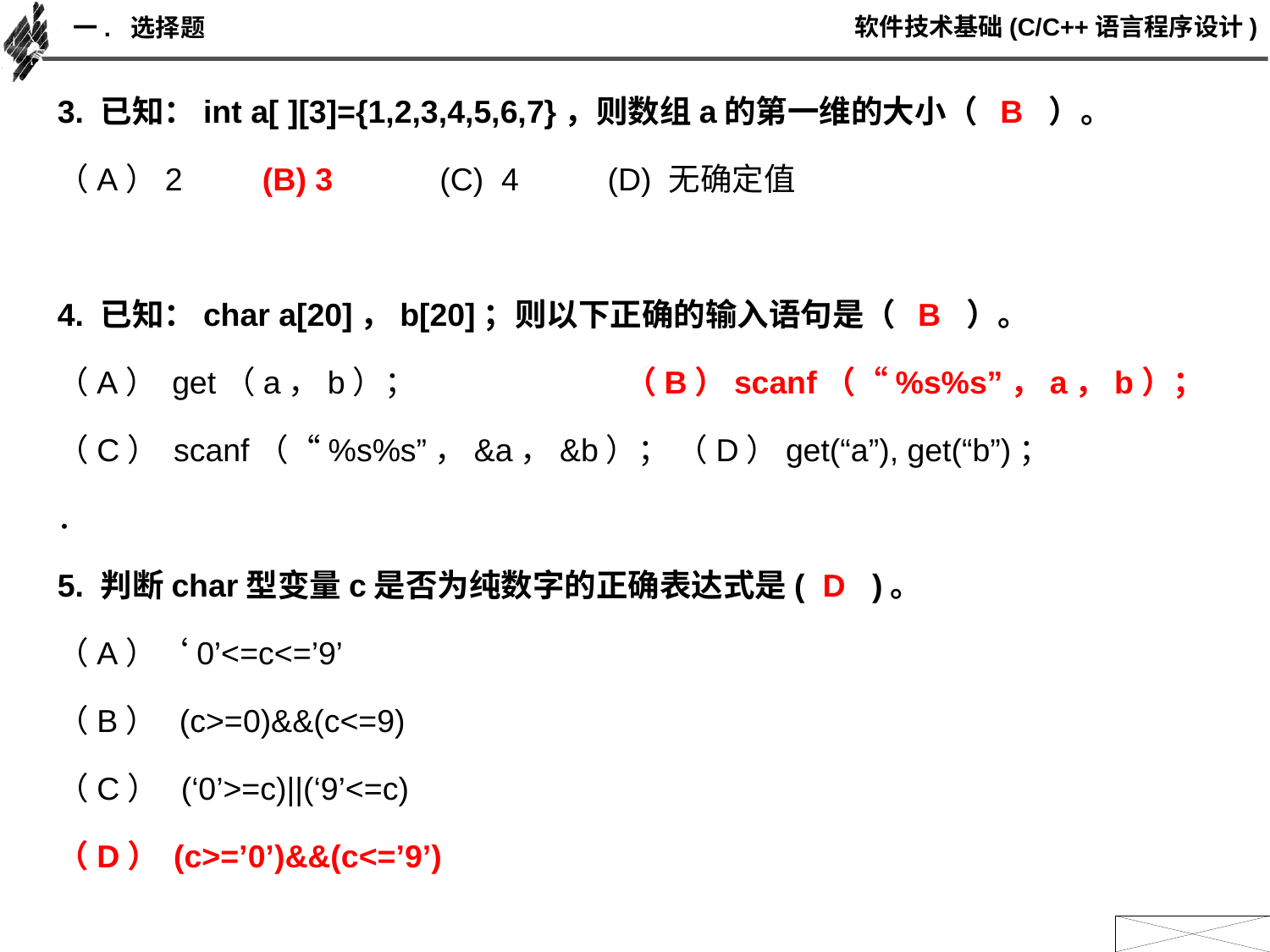

一.  选择题
3. 已知：int a[ ][3]={1,2,3,4,5,6,7}，则数组a的第一维的大小（  B  ）。
（A）2         (B) 3            (C)  4          (D) 无确定值

4. 已知：char a[20]，b[20]；则以下正确的输入语句是（  B  ）。
（A） get（a，b）；                             （B）scanf（“%s%s”，a，b）；
（C） scanf（“%s%s”，&a，&b）； （D）get(“a”), get(“b”)；
．
5. 判断char型变量c是否为纯数字的正确表达式是(  D   )。
（A）‘0’<=c<=’9’
（B）  (c>=0)&&(c<=9)
（C）  (‘0’>=c)||(‘9’<=c)
（D） (c>=’0’)&&(c<=’9’)